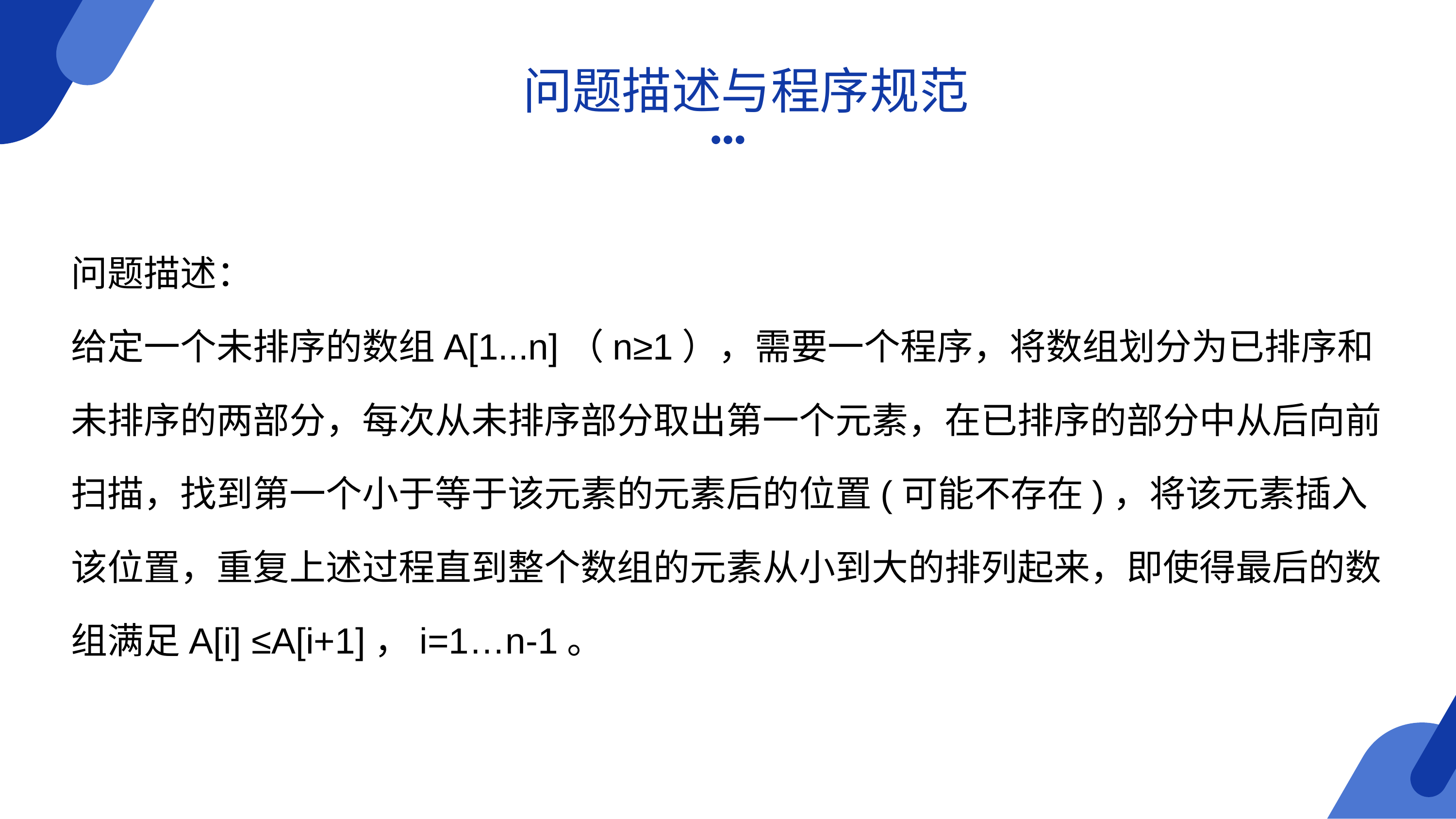

问题描述与程序规范

问题描述：
给定一个未排序的数组A[1...n]（n≥1），需要一个程序，将数组划分为已排序和未排序的两部分，每次从未排序部分取出第一个元素，在已排序的部分中从后向前扫描，找到第一个小于等于该元素的元素后的位置(可能不存在)，将该元素插入该位置，重复上述过程直到整个数组的元素从小到大的排列起来，即使得最后的数组满足A[i] ≤A[i+1]，i=1…n-1。